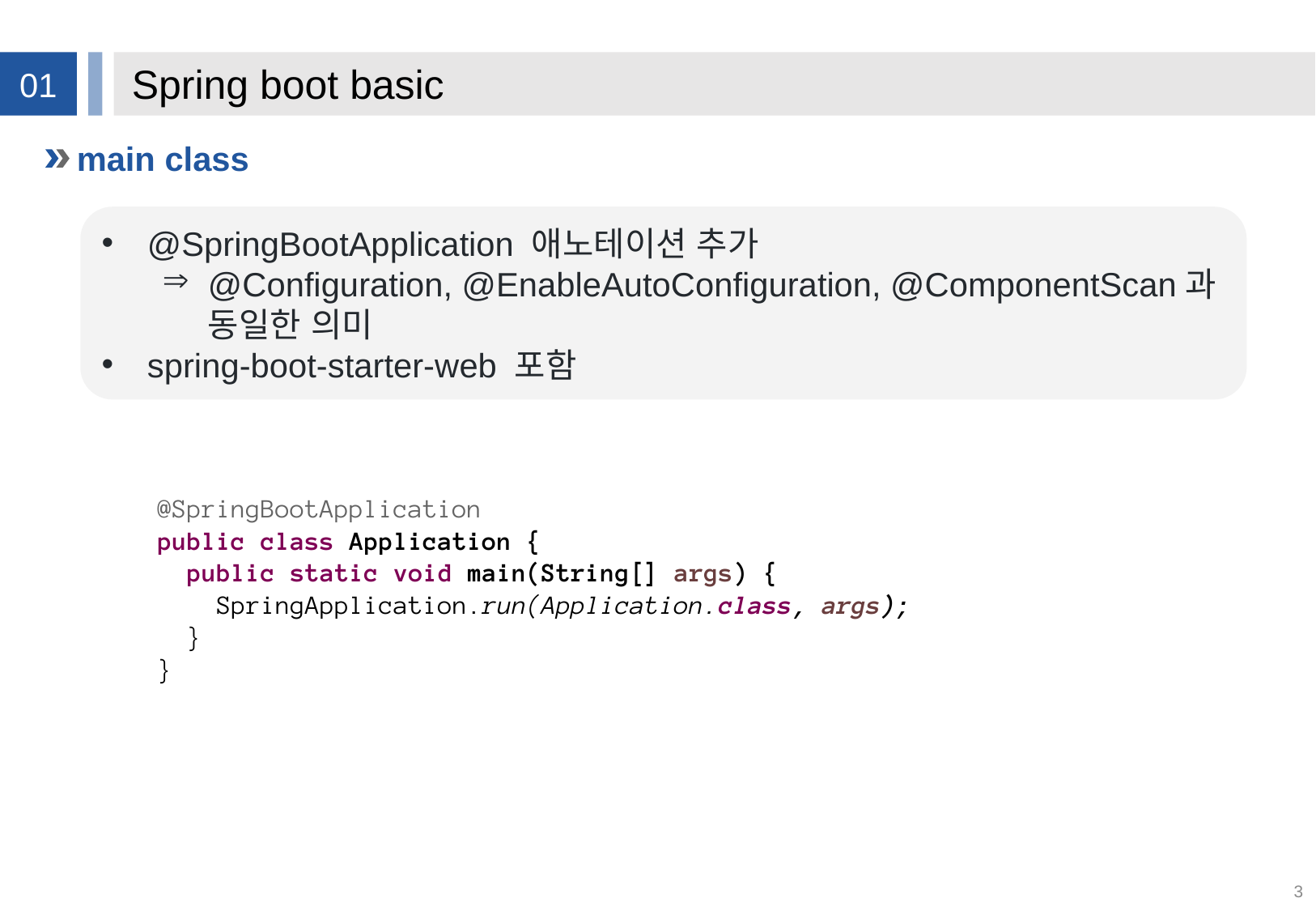

# Spring boot basic
01
main class

@SpringBootApplication 애노테이션 추가
@Configuration, @EnableAutoConfiguration, @ComponentScan과 동일한 의미
spring-boot-starter-web 포함
@SpringBootApplication
public class Application {
  public static void main(String[] args) {
    SpringApplication.run(Application.class, args);
  }
}
3